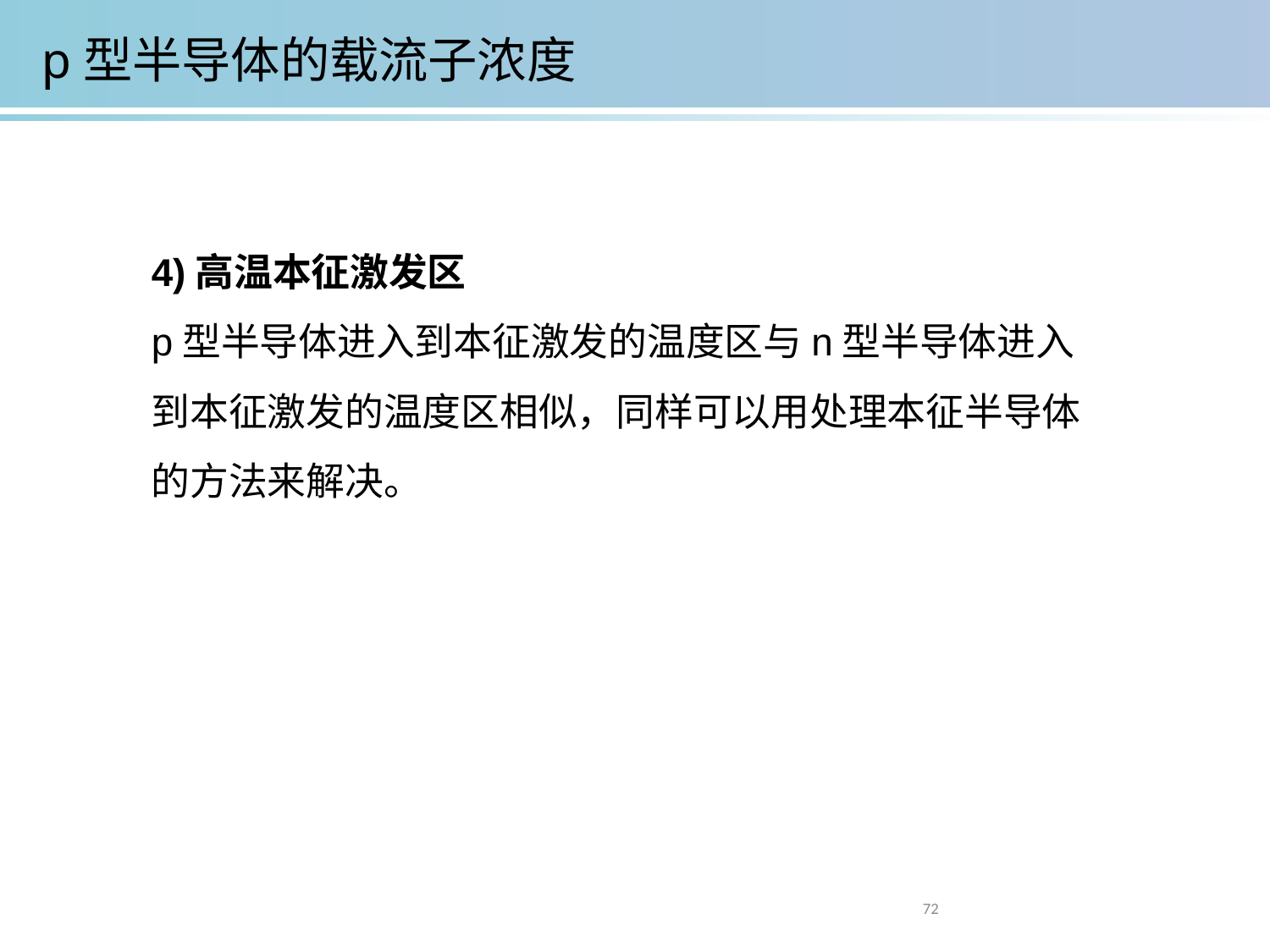

p型半导体的载流子浓度
4)高温本征激发区
p型半导体进入到本征激发的温度区与n型半导体进入到本征激发的温度区相似，同样可以用处理本征半导体的方法来解决。
72